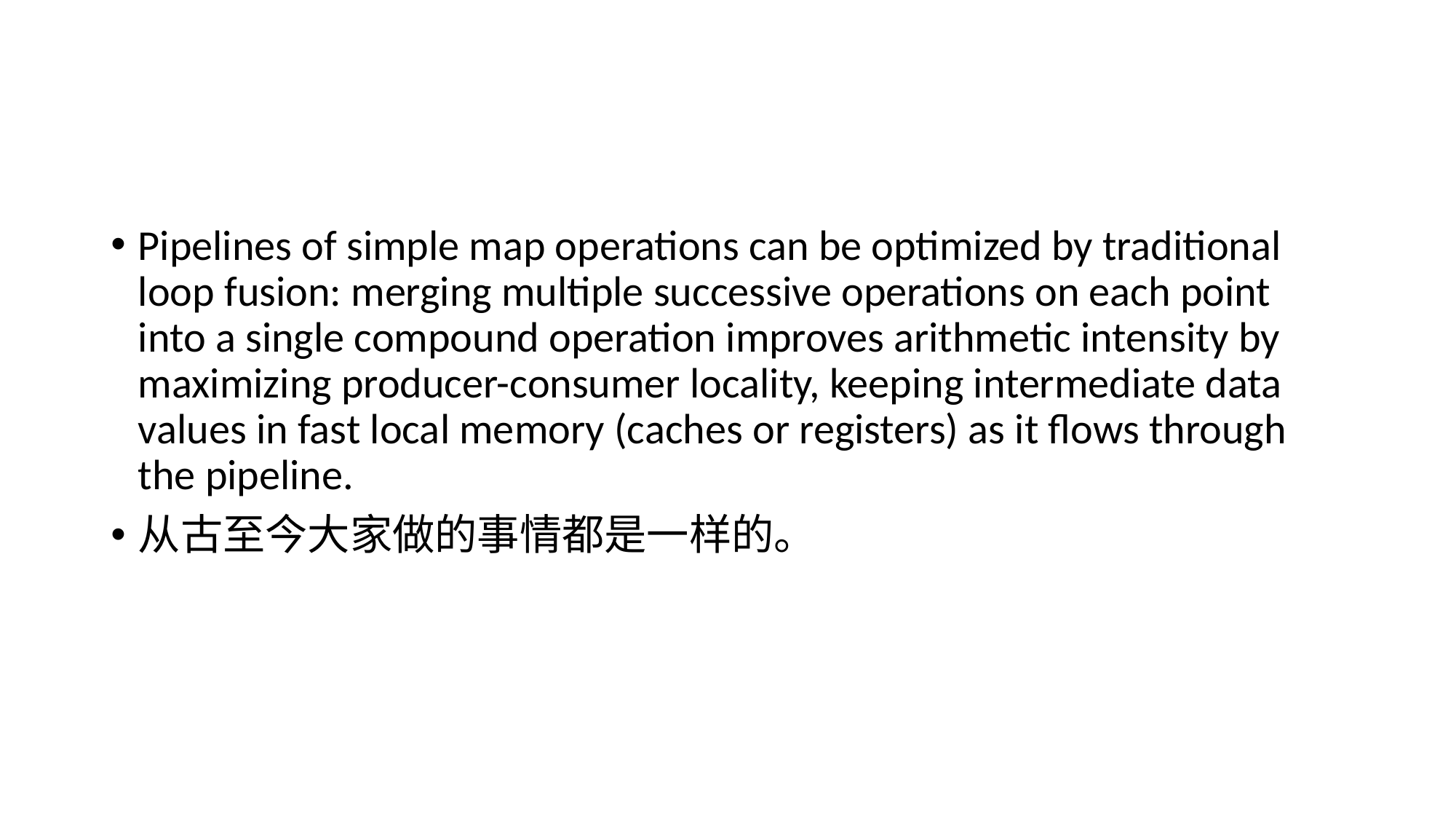

#
Pipelines of simple map operations can be optimized by traditional loop fusion: merging multiple successive operations on each point into a single compound operation improves arithmetic intensity by maximizing producer-consumer locality, keeping intermediate data values in fast local memory (caches or registers) as it flows through the pipeline.
从古至今大家做的事情都是一样的。